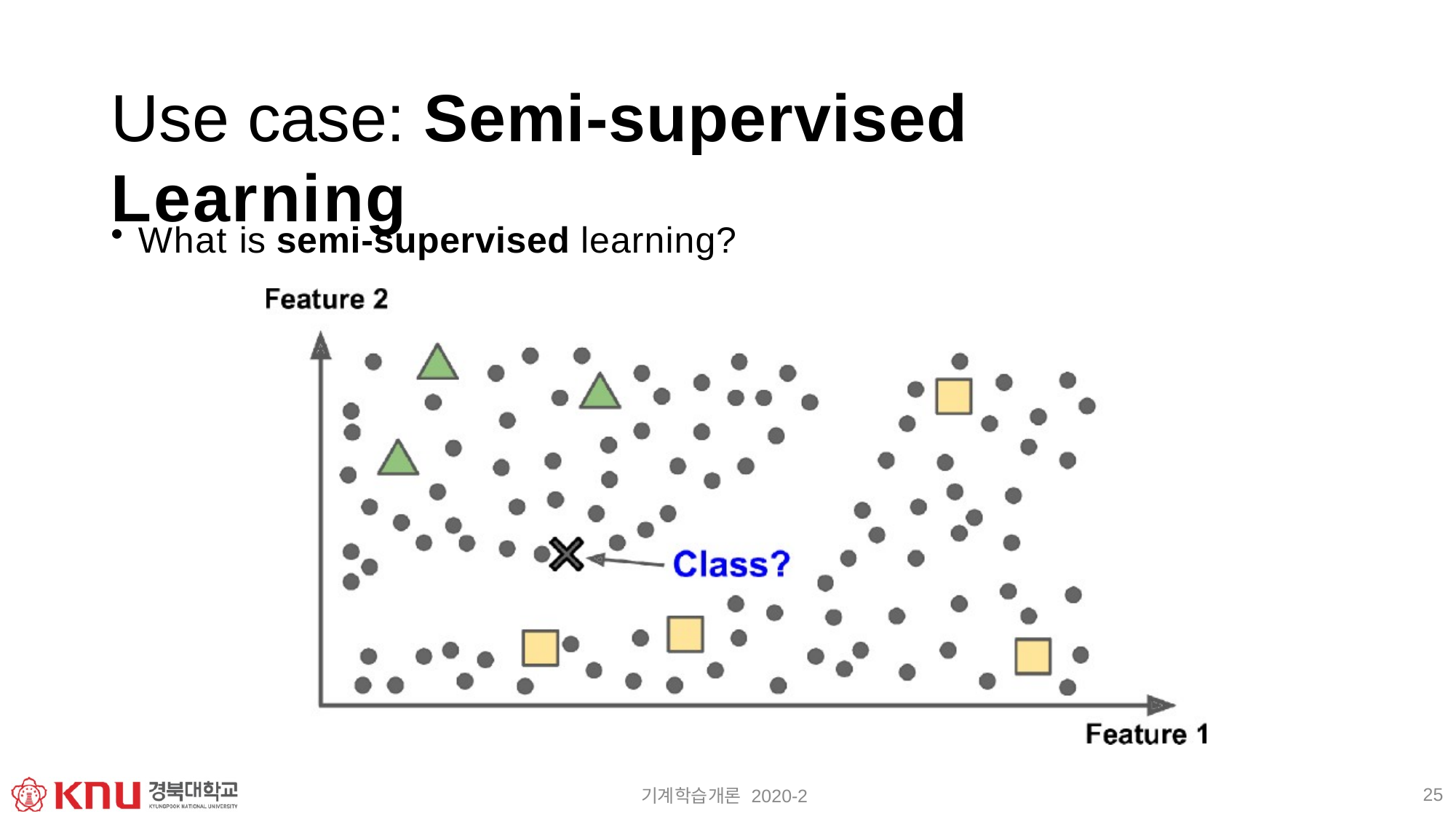

# Use case: Semi-supervised Learning
What is semi-supervised learning?

25
기계학습개론 2020-2